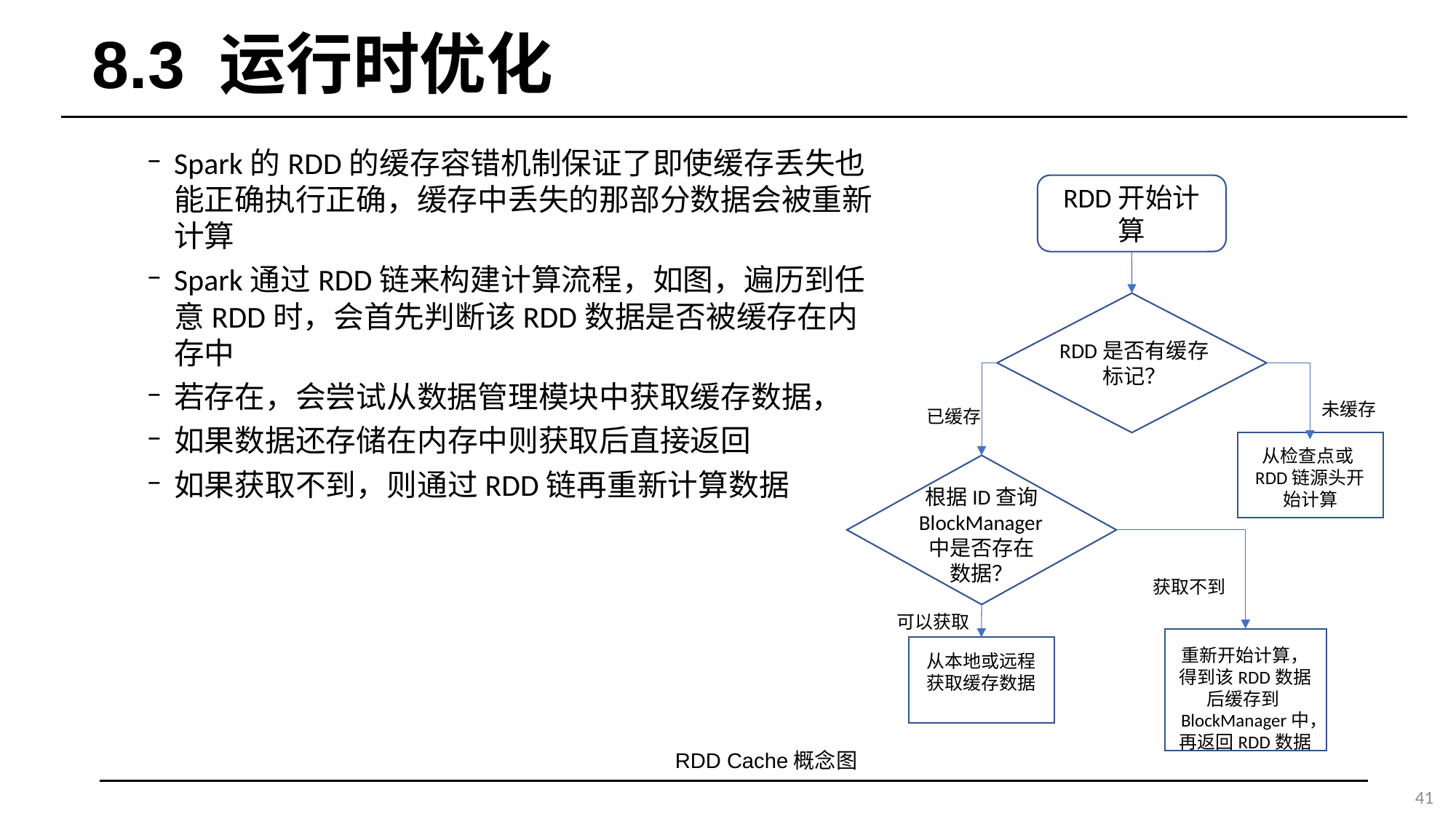

# 8.3 运行时优化
Spark的RDD的缓存容错机制保证了即使缓存丢失也能正确执行正确，缓存中丢失的那部分数据会被重新计算
Spark通过RDD链来构建计算流程，如图，遍历到任意RDD时，会首先判断该RDD数据是否被缓存在内存中
若存在，会尝试从数据管理模块中获取缓存数据，
如果数据还存储在内存中则获取后直接返回
如果获取不到，则通过RDD链再重新计算数据
RDD开始计算

RDD是否有缓存标记？
未缓存
已缓存

从检查点或RDD链源头开始计算

根据ID查询
BlockManager中是否存在数据？
获取不到
可以获取

重新开始计算，得到该RDD数据后缓存到BlockManager中，再返回RDD数据

从本地或远程获取缓存数据
RDD Cache概念图
41